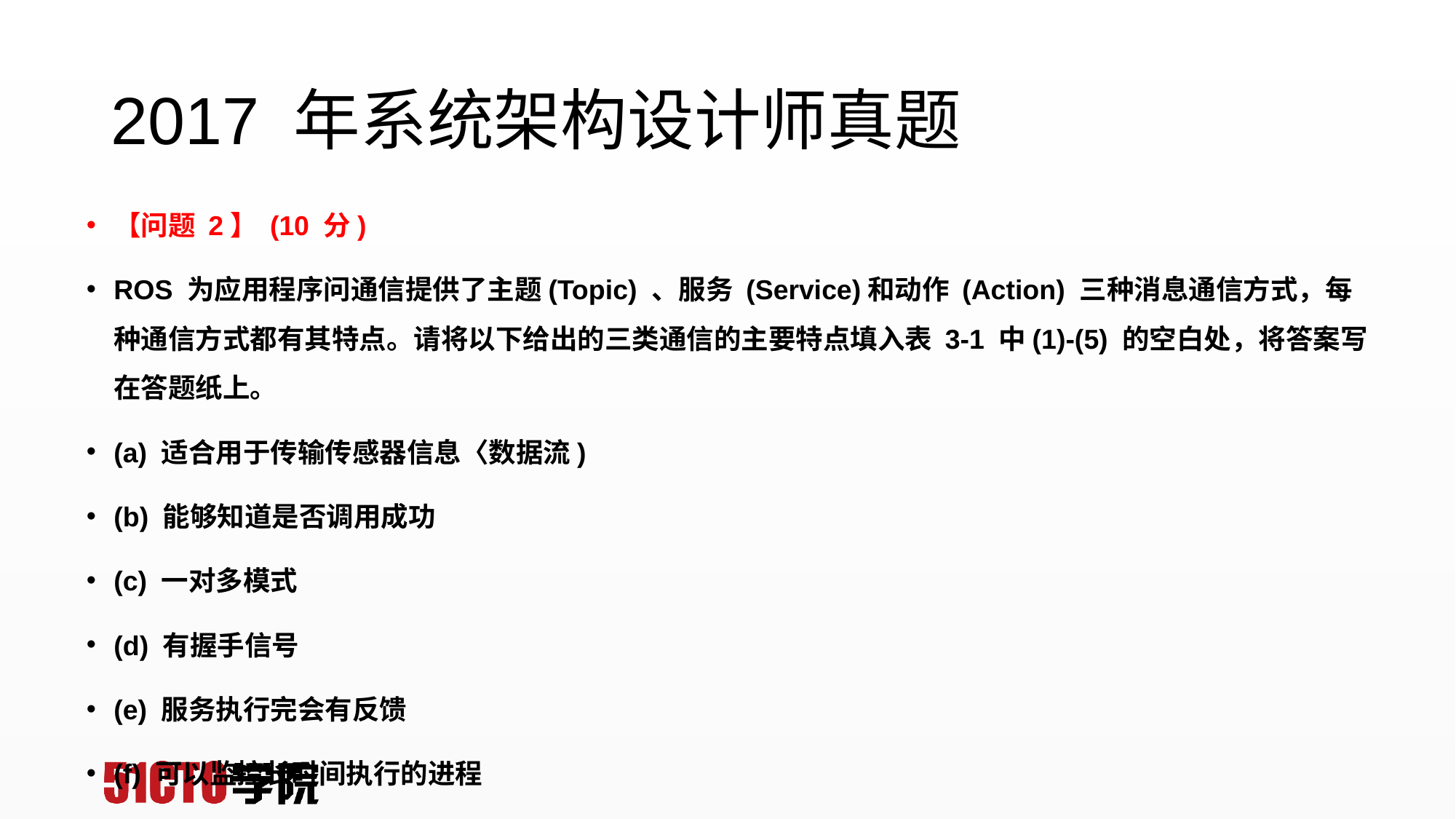

# 2017 年系统架构设计师真题
【问题 2】 (10 分)
ROS 为应用程序问通信提供了主题(Topic) 、服务 (Service)和动作 (Action) 三种消息通信方式，每种通信方式都有其特点。请将以下给出的三类通信的主要特点填入表 3-1 中(1)-(5) 的空白处，将答案写在答题纸上。
(a) 适合用于传输传感器信息〈数据流)
(b) 能够知道是否调用成功
(c) 一对多模式
(d) 有握手信号
(e) 服务执行完会有反馈
(f) 可以监控长时间执行的进程